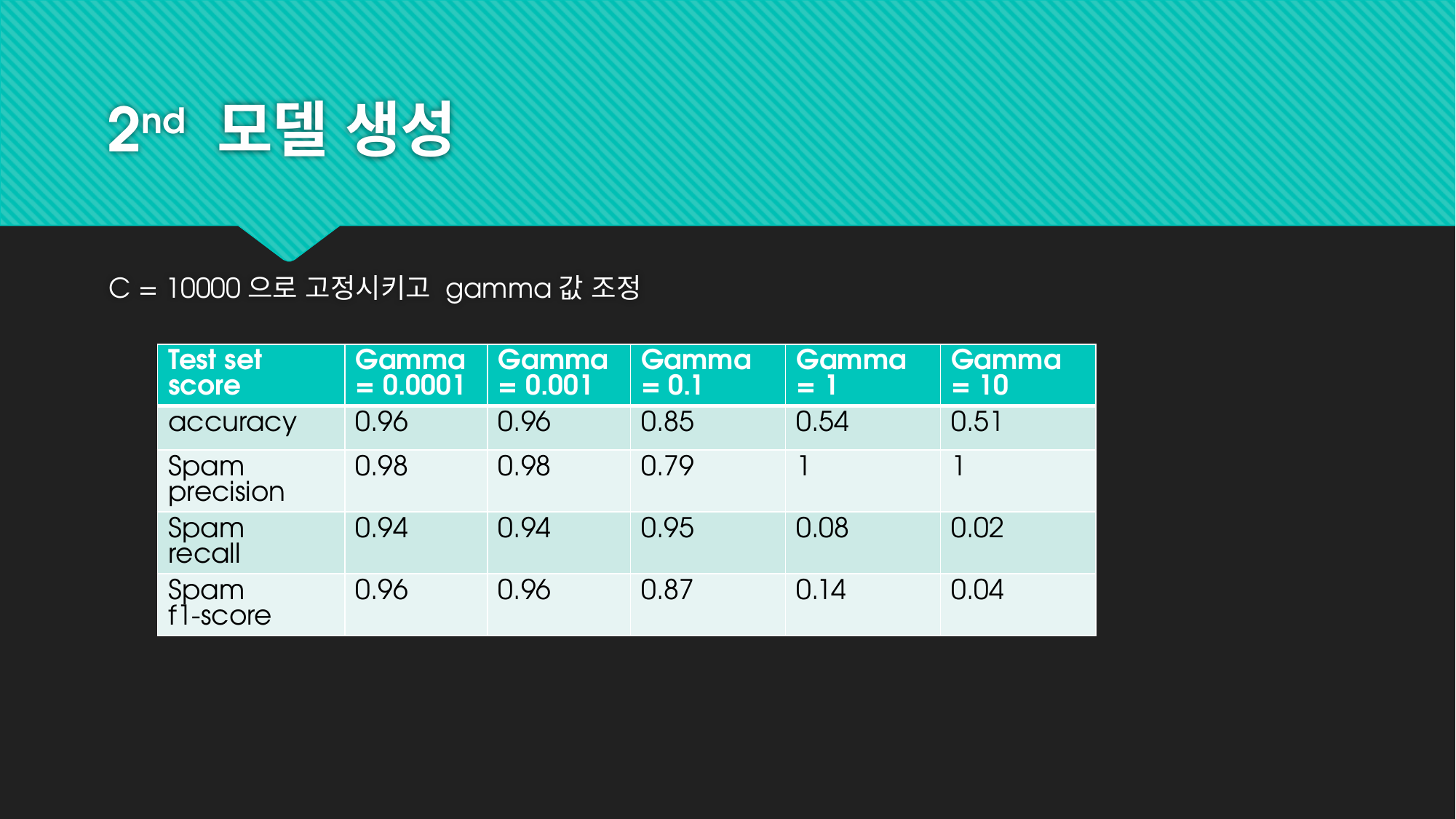

# 2nd 모델 생성
C = 10000으로 고정시키고 gamma값 조정

| Test set score | Gamma = 0.0001 | Gamma = 0.001 | Gamma = 0.1 | Gamma = 1 | Gamma = 10 |
| --- | --- | --- | --- | --- | --- |
| accuracy | 0.96 | 0.96 | 0.85 | 0.54 | 0.51 |
| Spam precision | 0.98 | 0.98 | 0.79 | 1 | 1 |
| Spam recall | 0.94 | 0.94 | 0.95 | 0.08 | 0.02 |
| Spam f1-score | 0.96 | 0.96 | 0.87 | 0.14 | 0.04 |